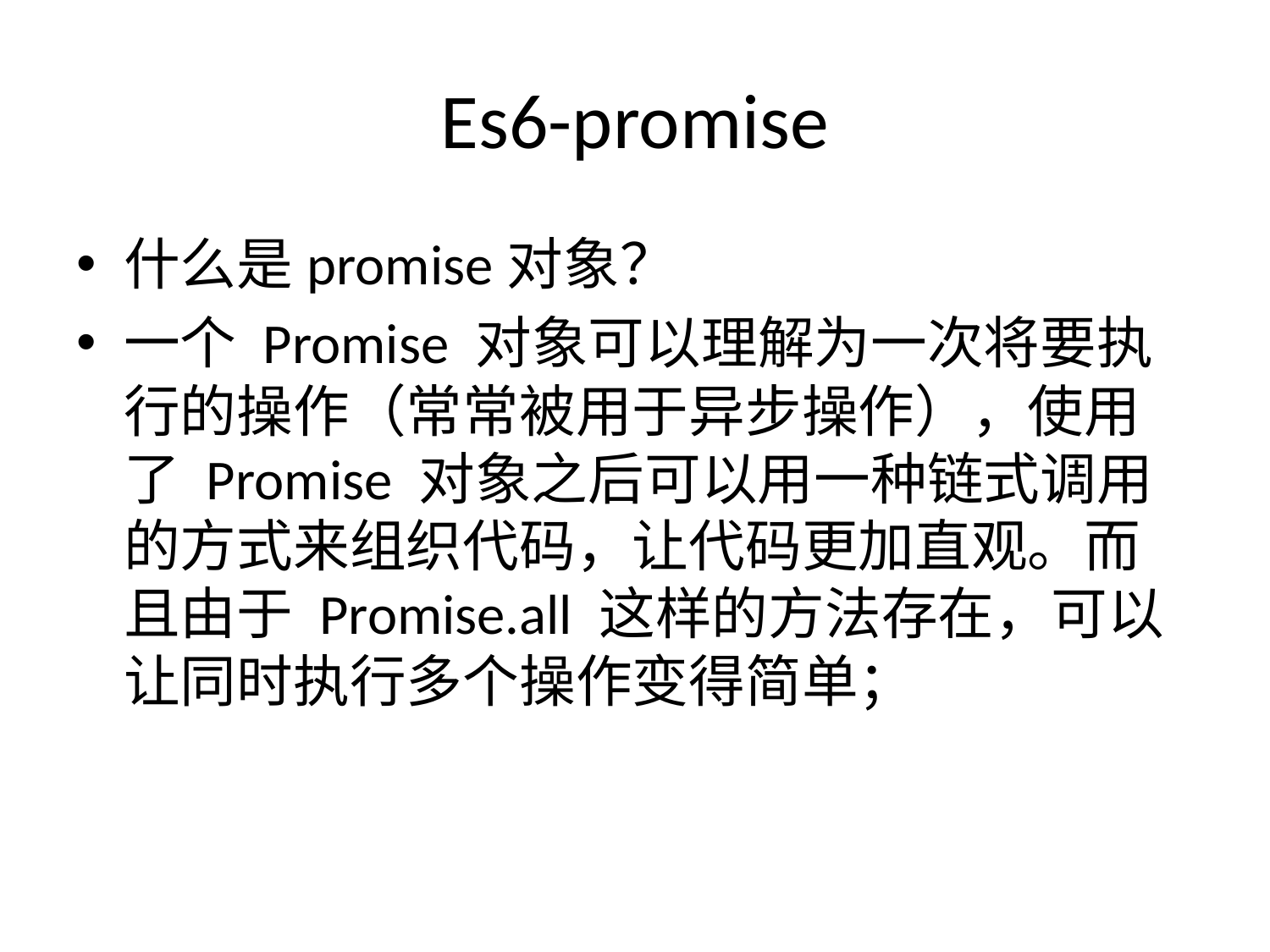

# Es6-promise
什么是promise对象？
一个 Promise 对象可以理解为一次将要执行的操作（常常被用于异步操作），使用了 Promise 对象之后可以用一种链式调用的方式来组织代码，让代码更加直观。而且由于 Promise.all 这样的方法存在，可以让同时执行多个操作变得简单；